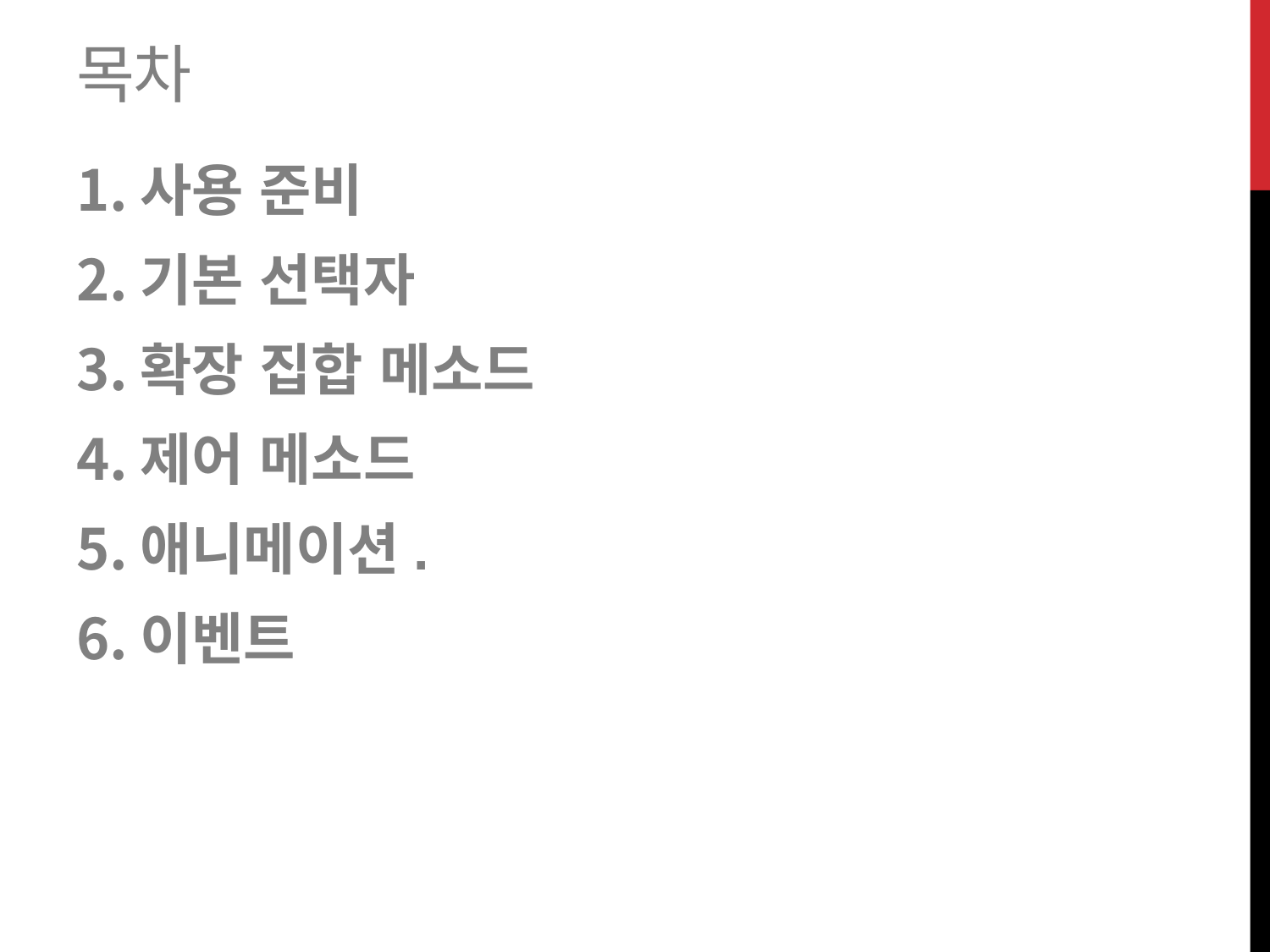

# 목차
사용 준비
기본 선택자
확장 집합 메소드
제어 메소드
애니메이션.
이벤트